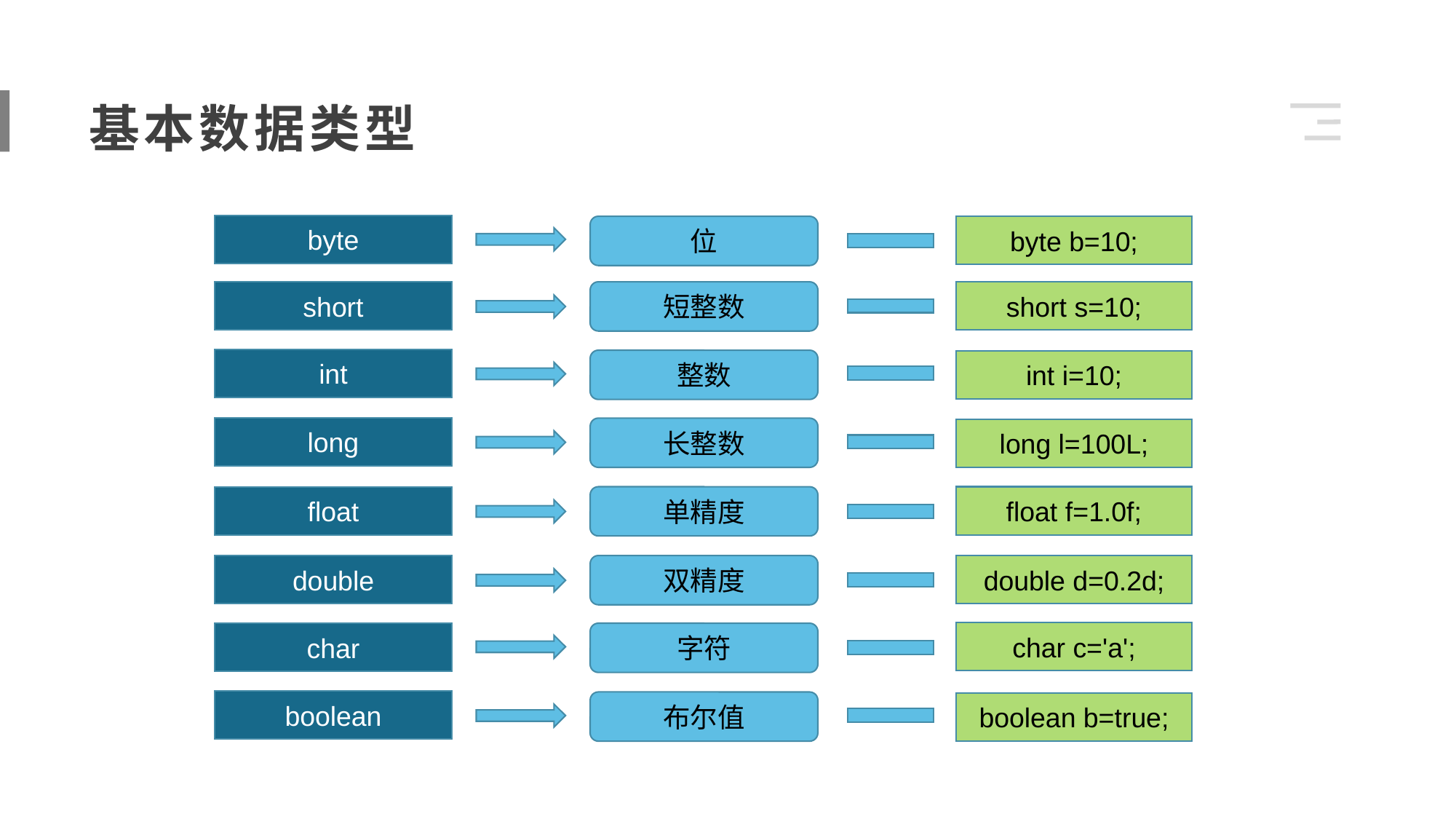

基本数据类型

byte
位
byte b=10;

短整数
short s=10;
short

int
整数
int i=10;

long
长整数
long l=100L;

单精度
float f=1.0f;
float

双精度
double d=0.2d;
double

char c='a';
字符
char

boolean
布尔值
boolean b=true;